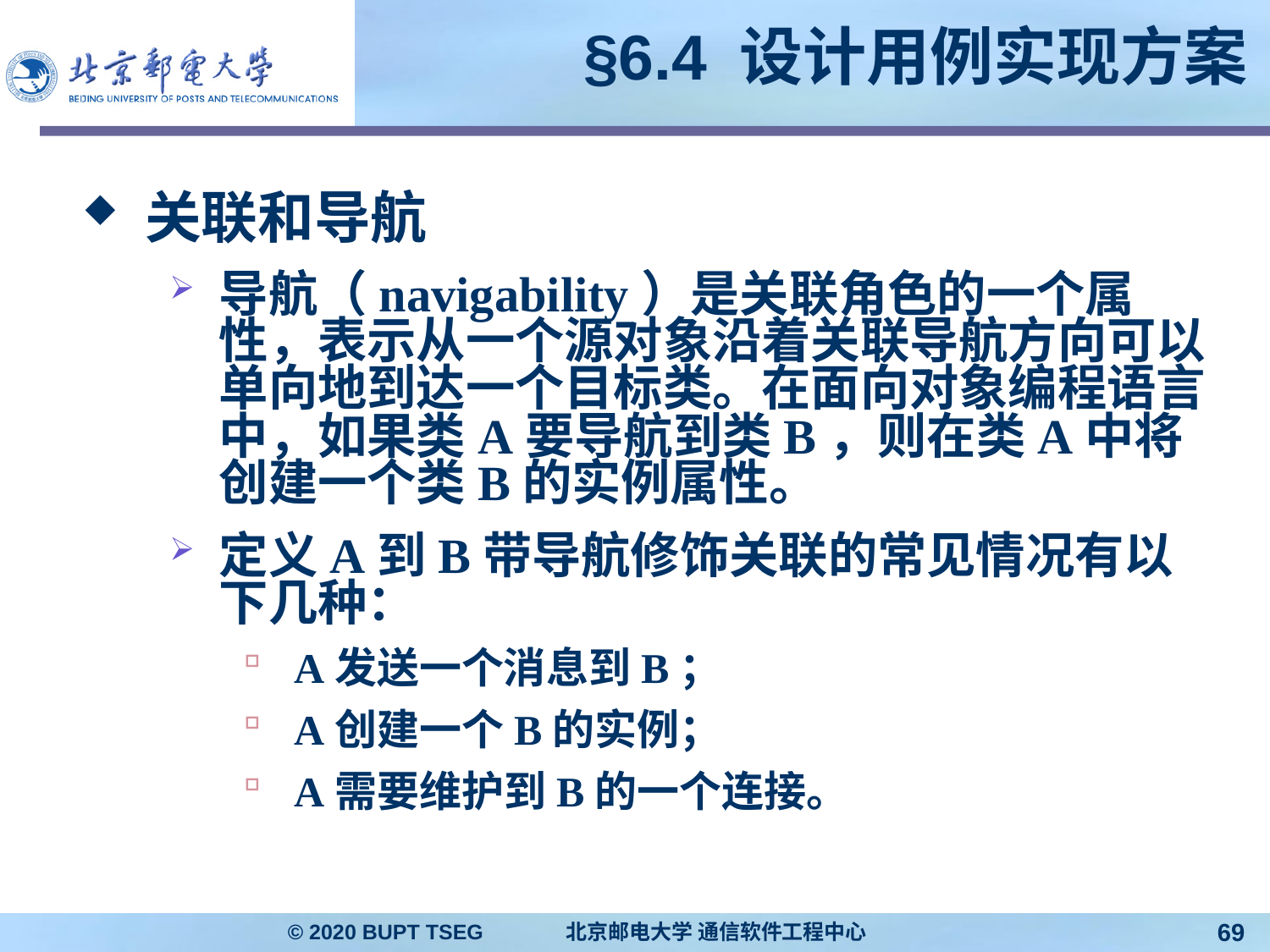

# §6.4 设计用例实现方案
关联和导航
导航（navigability）是关联角色的一个属性，表示从一个源对象沿着关联导航方向可以单向地到达一个目标类。在面向对象编程语言中，如果类A要导航到类B，则在类A中将创建一个类B的实例属性。
定义A到B带导航修饰关联的常见情况有以下几种：
A发送一个消息到B；
A创建一个B的实例；
A需要维护到B的一个连接。
© 2020 BUPT TSEG             北京邮电大学 通信软件工程中心